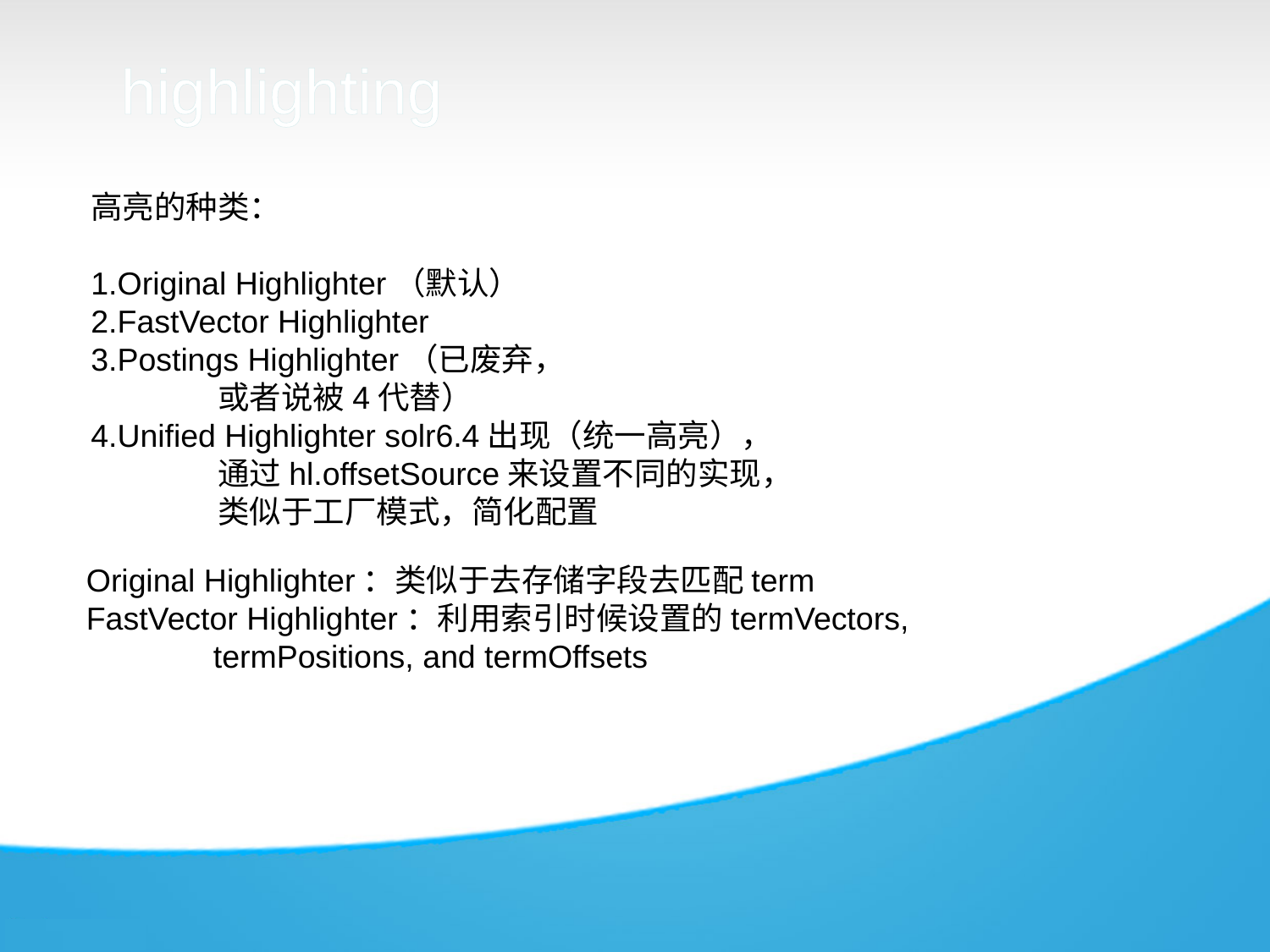

highlighting
高亮的种类：

1.Original Highlighter（默认）
2.FastVector Highlighter
3.Postings Highlighter（已废弃，
	或者说被4代替）
4.Unified Highlighter solr6.4出现（统一高亮），
	通过hl.offsetSource来设置不同的实现，
	类似于工厂模式，简化配置
Original Highlighter：类似于去存储字段去匹配term
FastVector Highlighter：利用索引时候设置的termVectors,
	termPositions, and termOffsets